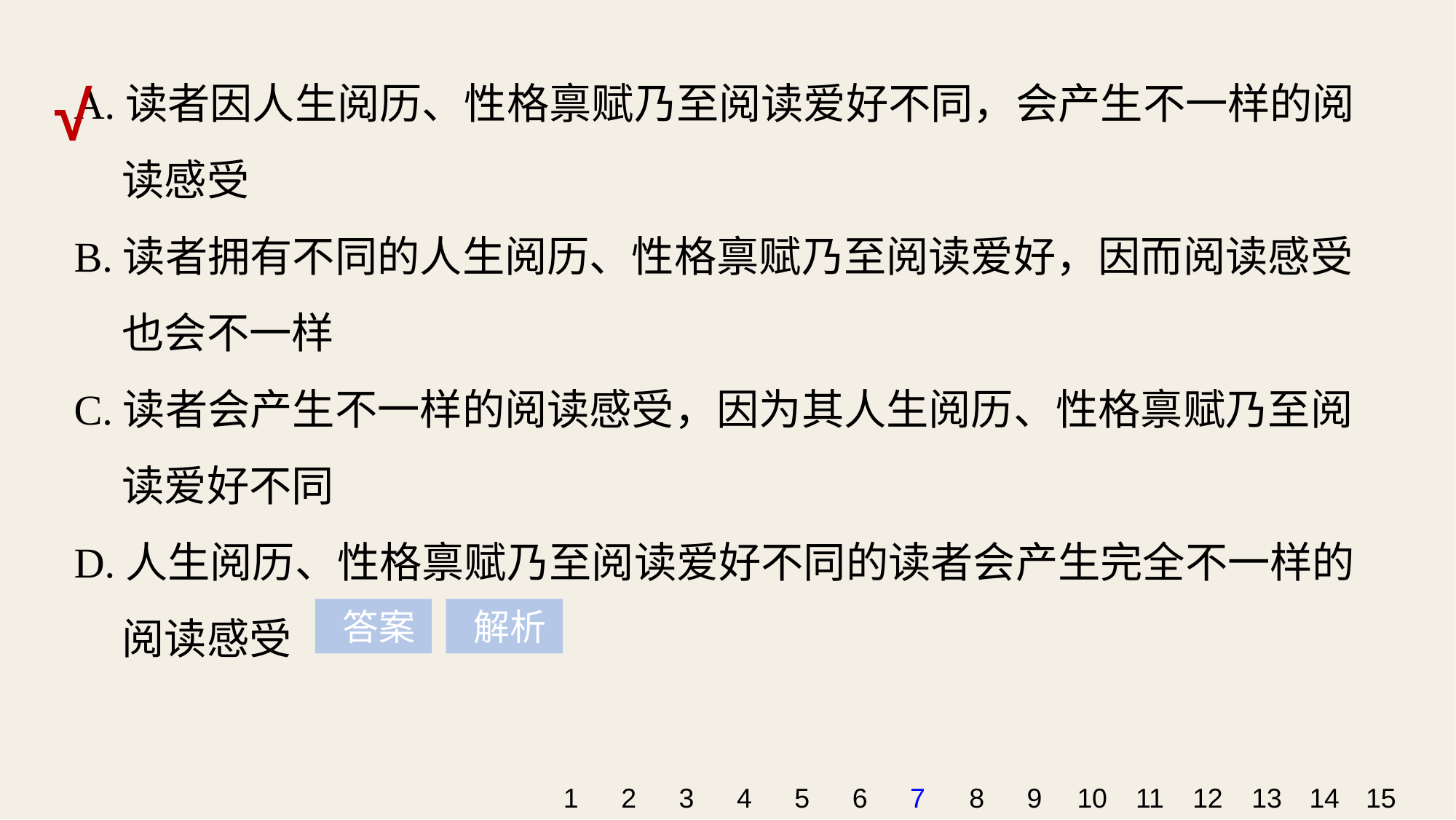

A.读者因人生阅历、性格禀赋乃至阅读爱好不同，会产生不一样的阅
    读感受
B.读者拥有不同的人生阅历、性格禀赋乃至阅读爱好，因而阅读感受
    也会不一样
C.读者会产生不一样的阅读感受，因为其人生阅历、性格禀赋乃至阅
    读爱好不同
D.人生阅历、性格禀赋乃至阅读爱好不同的读者会产生完全不一样的
    阅读感受
√
 答案
 解析
1
2
3
4
5
6
7
8
9
10
11
12
13
14
15